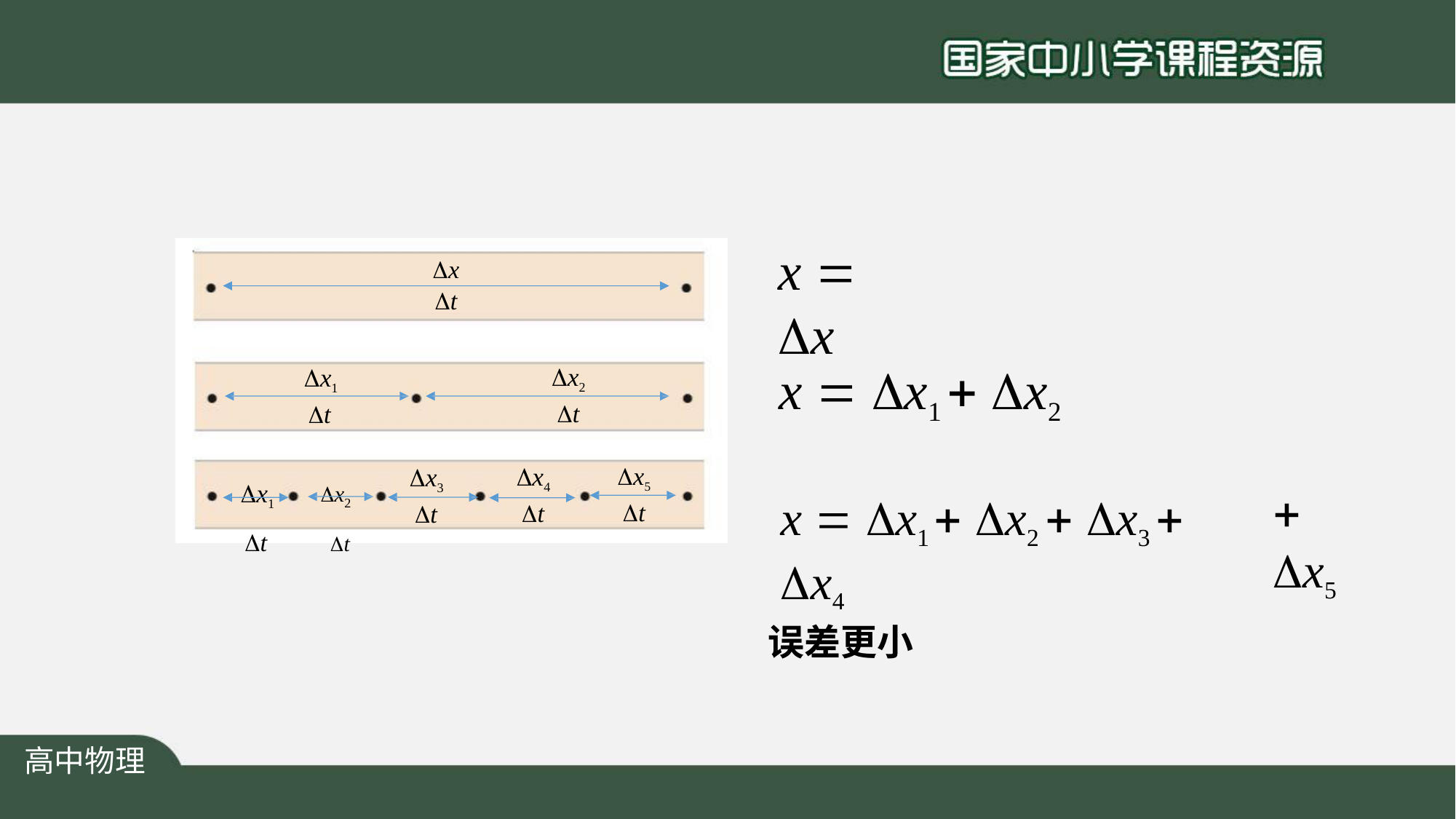

# x = Δx

Δx
Δt

x = Δx1 + Δx2
x = Δx1 + Δx2 + Δx3 + Δx4
误差更小
Δx2
Δt
Δx1
Δt

Δx4
Δt
Δx5
Δt
Δx3
Δt
Δx1	Δx2
Δt	Δt
+ Δx5

高中物理